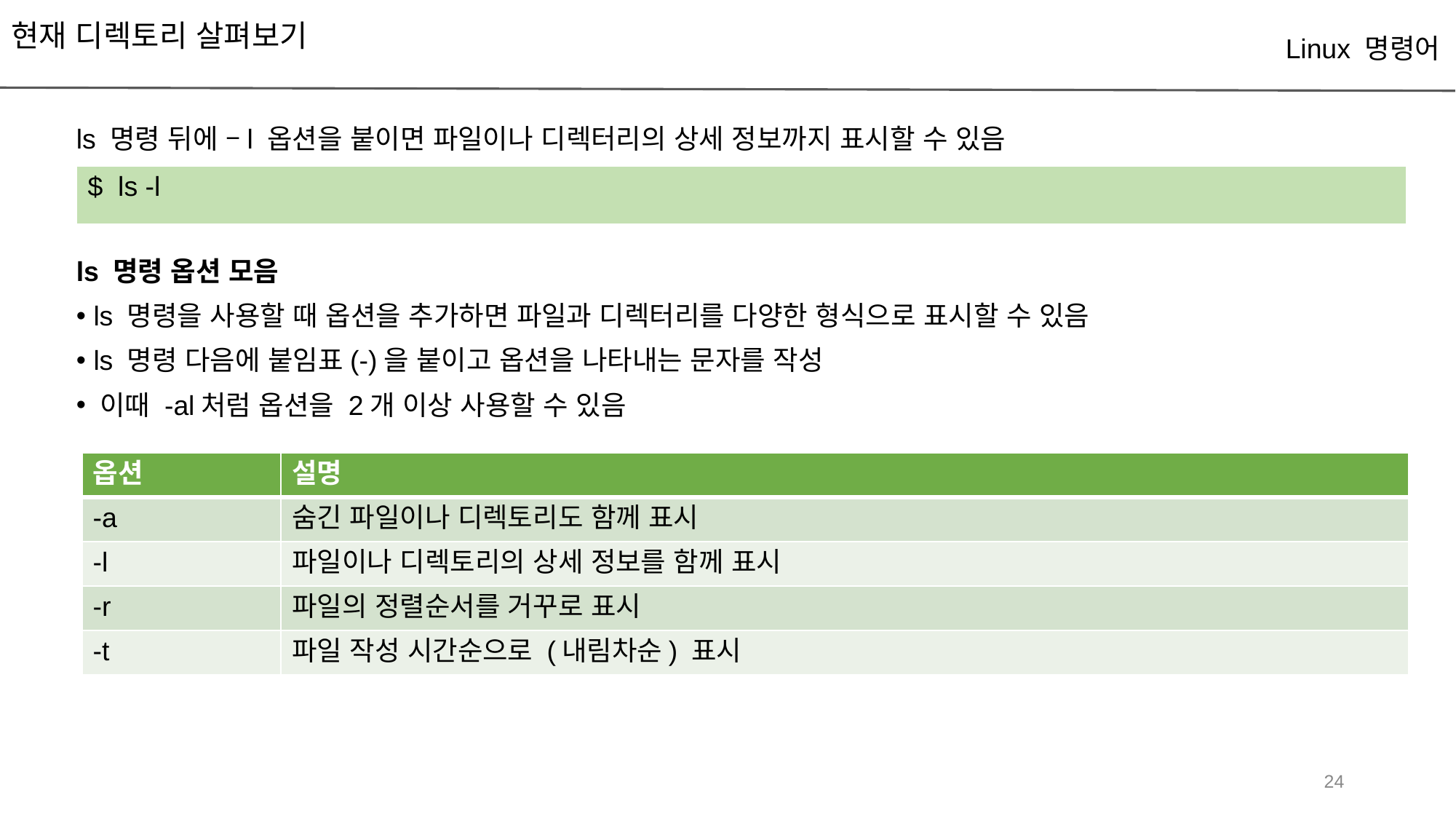

# 현재 디렉토리 살펴보기
Linux 명령어
ls 명령 뒤에 –l 옵션을 붙이면 파일이나 디렉터리의 상세 정보까지 표시할 수 있음
| $ ls -l |
| --- |
ls 명령 옵션 모음
 ls 명령을 사용할 때 옵션을 추가하면 파일과 디렉터리를 다양한 형식으로 표시할 수 있음
 ls 명령 다음에 붙임표(-)을 붙이고 옵션을 나타내는 문자를 작성
 이때 -al처럼 옵션을 2개 이상 사용할 수 있음
| 옵션 | 설명 |
| --- | --- |
| -a | 숨긴 파일이나 디렉토리도 함께 표시 |
| -l | 파일이나 디렉토리의 상세 정보를 함께 표시 |
| -r | 파일의 정렬순서를 거꾸로 표시 |
| -t | 파일 작성 시간순으로 (내림차순) 표시 |
24